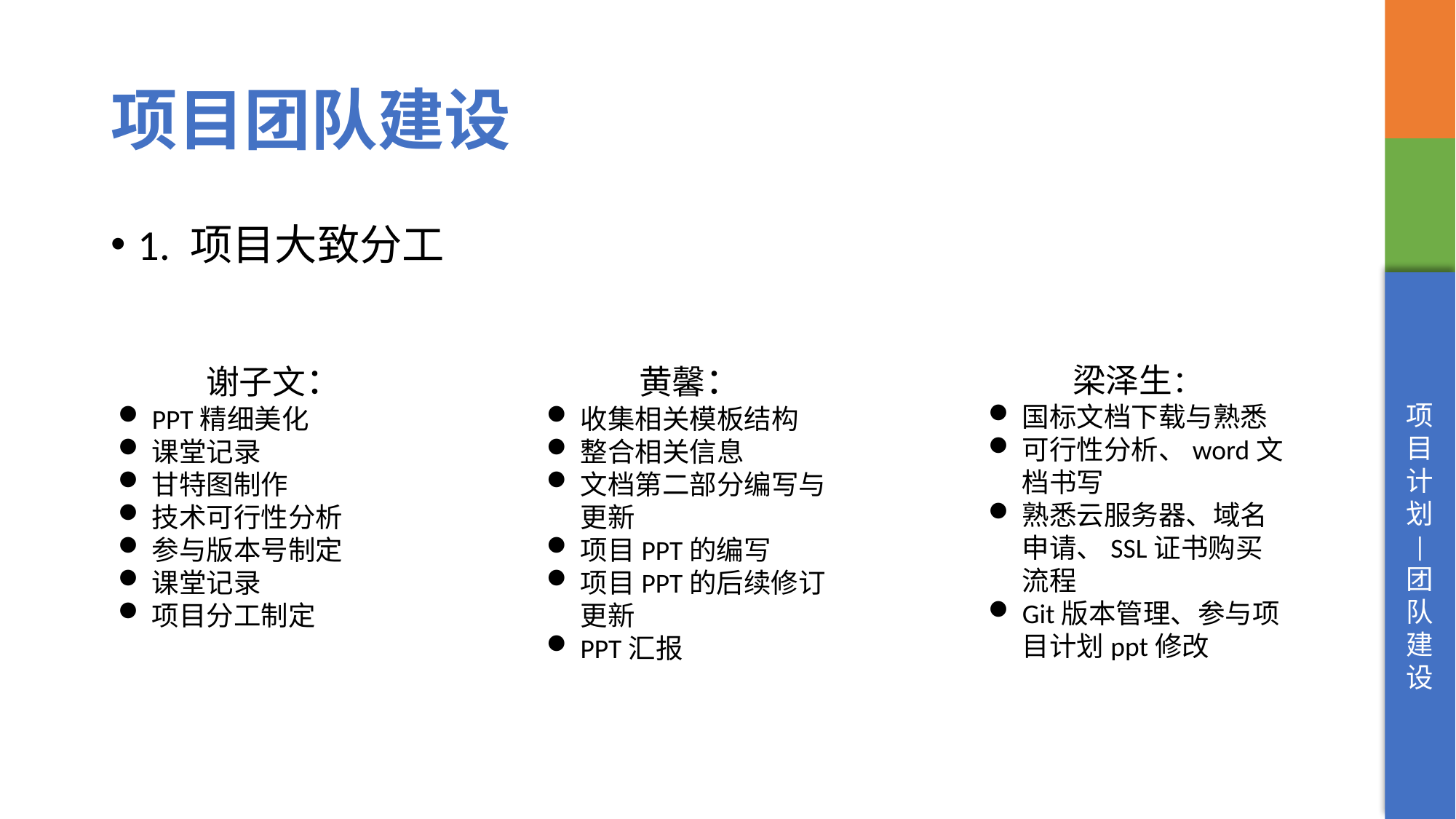

# 项目团队建设

1. 项目大致分工
项目计划
|
团队建设
谢子文：
PPT精细美化
课堂记录
甘特图制作
技术可行性分析
参与版本号制定
课堂记录
项目分工制定

黄馨：
收集相关模板结构
整合相关信息
文档第二部分编写与更新
项目PPT的编写
项目PPT的后续修订更新
PPT汇报
梁泽生：
国标文档下载与熟悉
可行性分析、word文档书写
熟悉云服务器、域名申请、SSL证书购买流程
Git版本管理、参与项目计划ppt修改